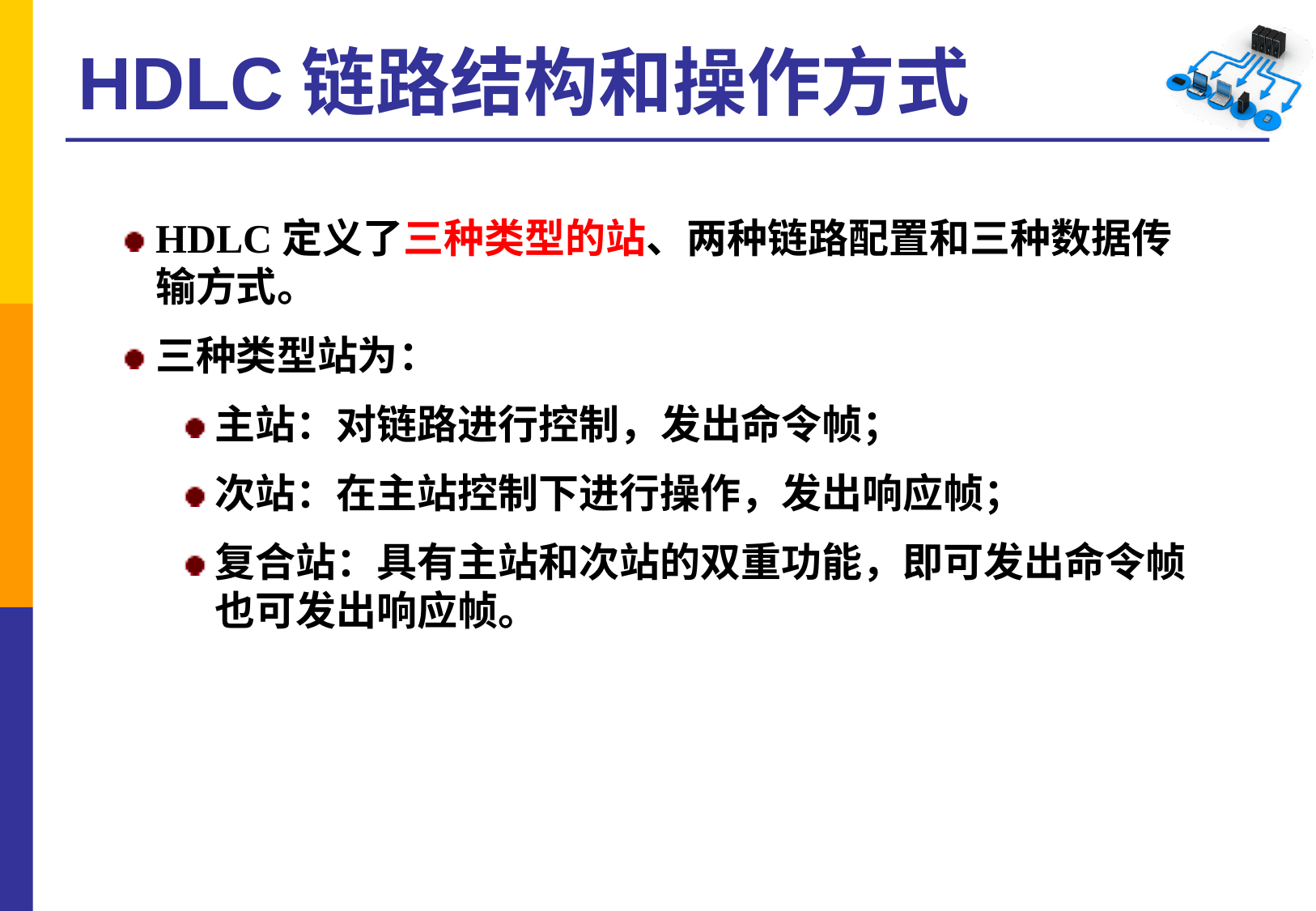

# HDLC链路结构和操作方式
HDLC定义了三种类型的站、两种链路配置和三种数据传输方式。
三种类型站为：
主站：对链路进行控制，发出命令帧；
次站：在主站控制下进行操作，发出响应帧；
复合站：具有主站和次站的双重功能，即可发出命令帧也可发出响应帧。